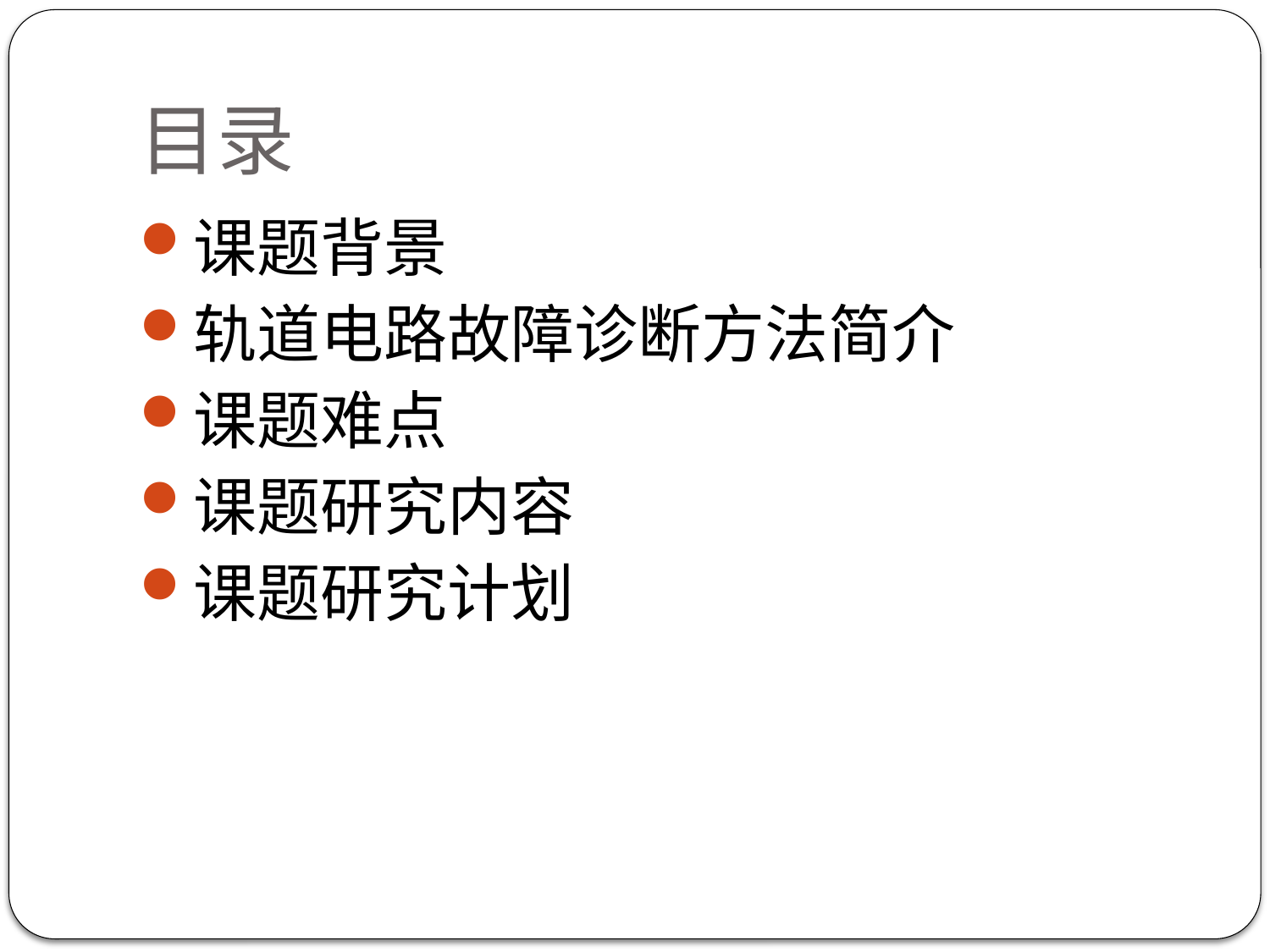

# 目录
课题背景
轨道电路故障诊断方法简介
课题难点
课题研究内容
课题研究计划